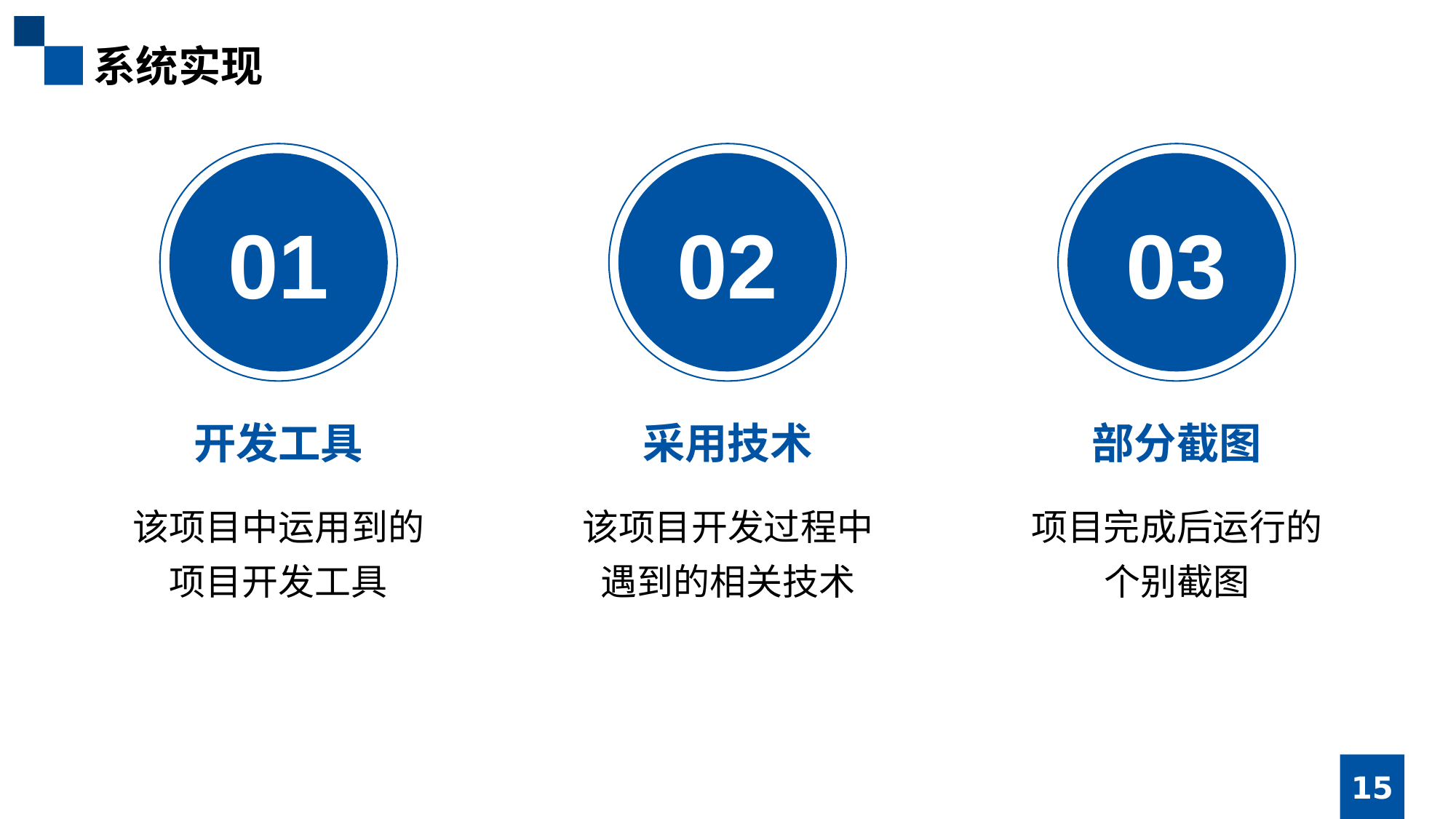

系统实现

01

02

03
开发工具
采用技术
部分截图
该项目中运用到的项目开发工具
该项目开发过程中遇到的相关技术
项目完成后运行的个别截图
15